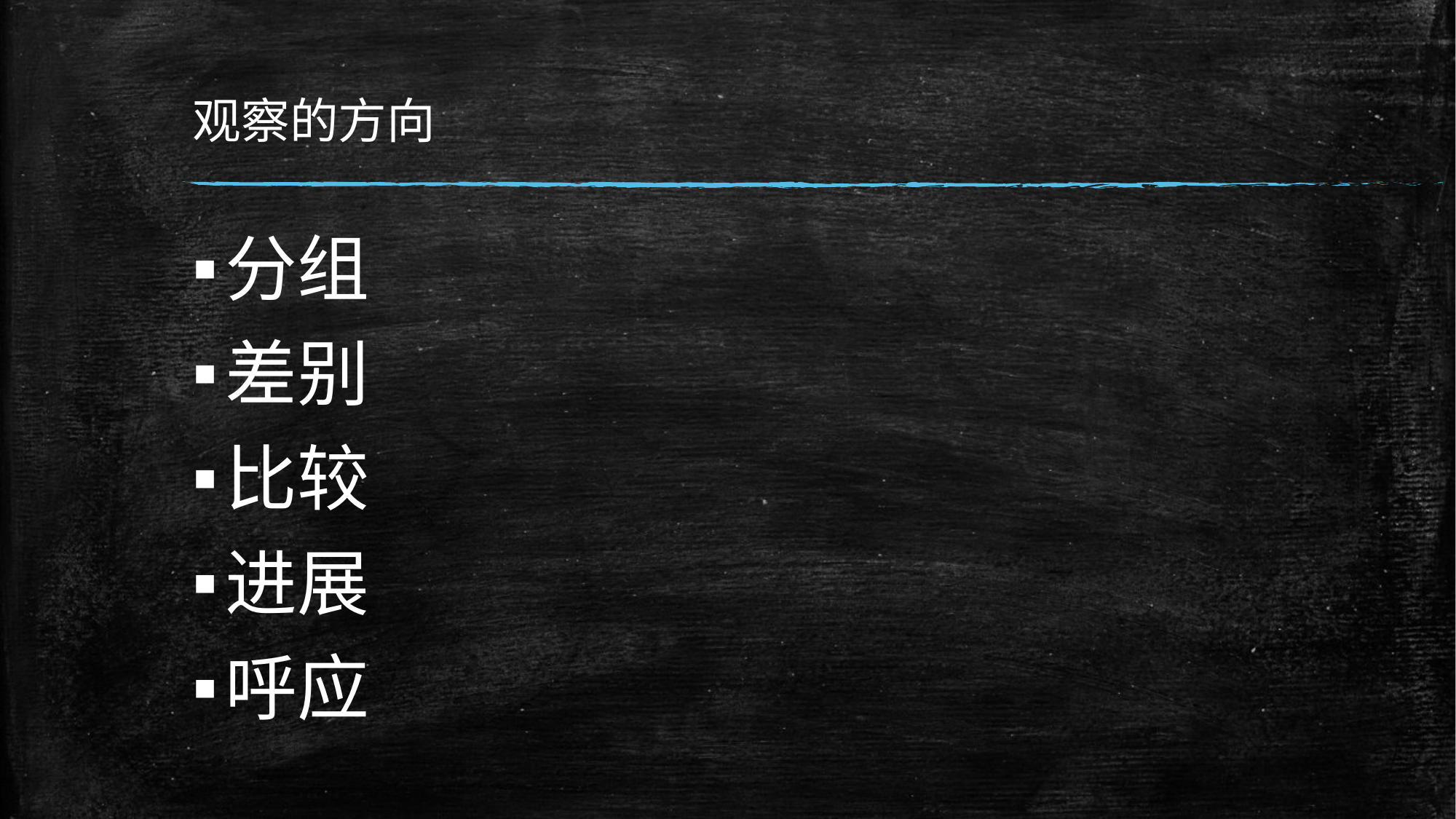

# 观察的方向
分组
差别
比较
进展
呼应